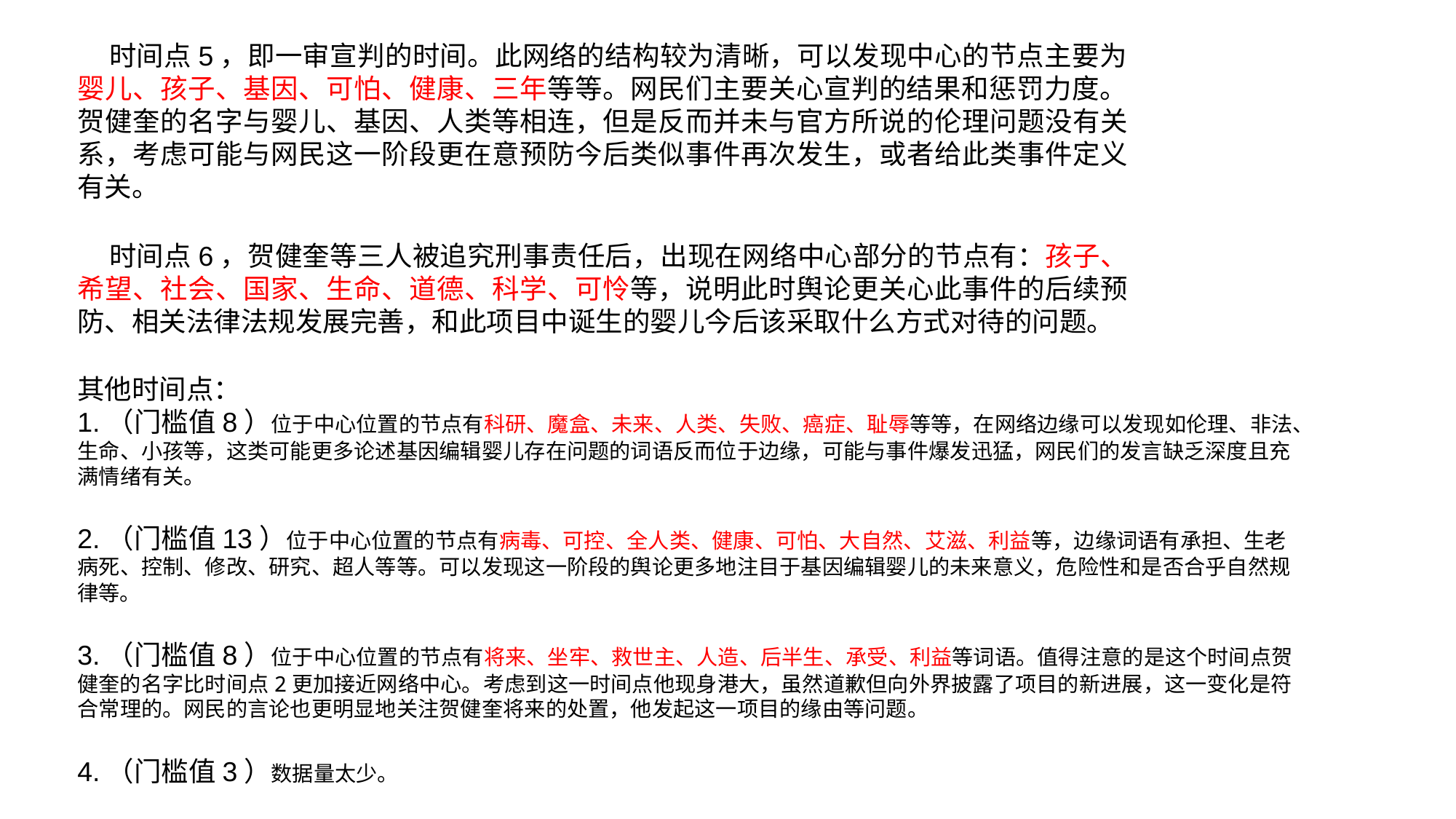

时间点5，即一审宣判的时间。此网络的结构较为清晰，可以发现中心的节点主要为婴儿、孩子、基因、可怕、健康、三年等等。网民们主要关心宣判的结果和惩罚力度。贺健奎的名字与婴儿、基因、人类等相连，但是反而并未与官方所说的伦理问题没有关系，考虑可能与网民这一阶段更在意预防今后类似事件再次发生，或者给此类事件定义有关。
时间点6，贺健奎等三人被追究刑事责任后，出现在网络中心部分的节点有：孩子、希望、社会、国家、生命、道德、科学、可怜等，说明此时舆论更关心此事件的后续预防、相关法律法规发展完善，和此项目中诞生的婴儿今后该采取什么方式对待的问题。
其他时间点：
1.（门槛值8）位于中心位置的节点有科研、魔盒、未来、人类、失败、癌症、耻辱等等，在网络边缘可以发现如伦理、非法、生命、小孩等，这类可能更多论述基因编辑婴儿存在问题的词语反而位于边缘，可能与事件爆发迅猛，网民们的发言缺乏深度且充满情绪有关。

2.（门槛值13）位于中心位置的节点有病毒、可控、全人类、健康、可怕、大自然、艾滋、利益等，边缘词语有承担、生老病死、控制、修改、研究、超人等等。可以发现这一阶段的舆论更多地注目于基因编辑婴儿的未来意义，危险性和是否合乎自然规律等。

3.（门槛值8）位于中心位置的节点有将来、坐牢、救世主、人造、后半生、承受、利益等词语。值得注意的是这个时间点贺健奎的名字比时间点2更加接近网络中心。考虑到这一时间点他现身港大，虽然道歉但向外界披露了项目的新进展，这一变化是符合常理的。网民的言论也更明显地关注贺健奎将来的处置，他发起这一项目的缘由等问题。

4.（门槛值3）数据量太少。